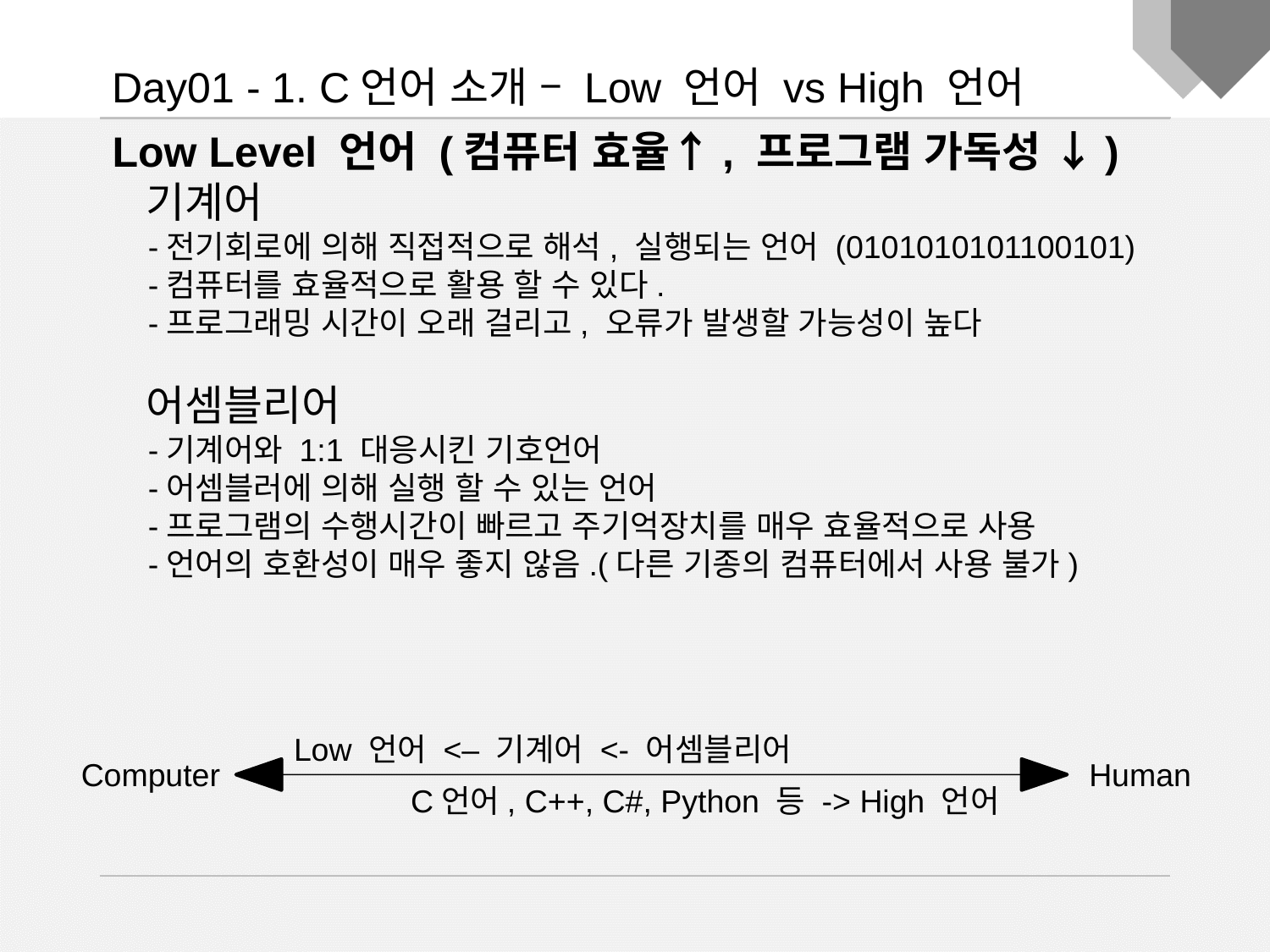

Day01 - 1. C언어 소개 – Low 언어 vs High 언어
Low Level 언어 (컴퓨터 효율↑, 프로그램 가독성 ↓)
  기계어
    -전기회로에 의해 직접적으로 해석, 실행되는 언어 (0101010101100101)
    -컴퓨터를 효율적으로 활용 할 수 있다.
    -프로그래밍 시간이 오래 걸리고, 오류가 발생할 가능성이 높다

  어셈블리어
    -기계어와 1:1 대응시킨 기호언어
    -어셈블러에 의해 실행 할 수 있는 언어
    -프로그램의 수행시간이 빠르고 주기억장치를 매우 효율적으로 사용
    -언어의 호환성이 매우 좋지 않음.(다른 기종의 컴퓨터에서 사용 불가)
Low 언어 <– 기계어 <- 어셈블리어
Computer
Human

C언어, C++, C#, Python 등 -> High 언어